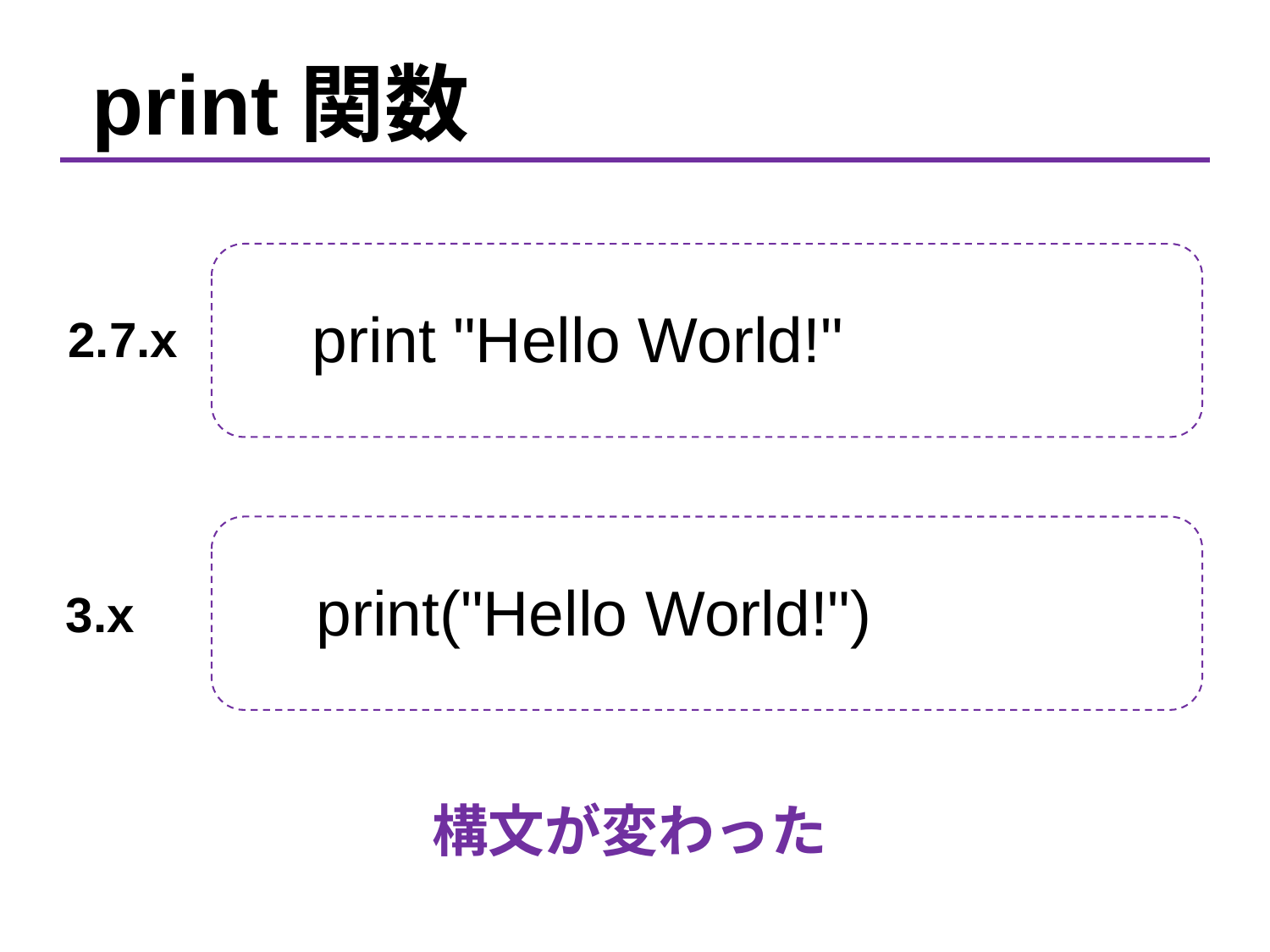

print関数

print "Hello World!"
2.7.x

print("Hello World!")
3.x
構文が変わった